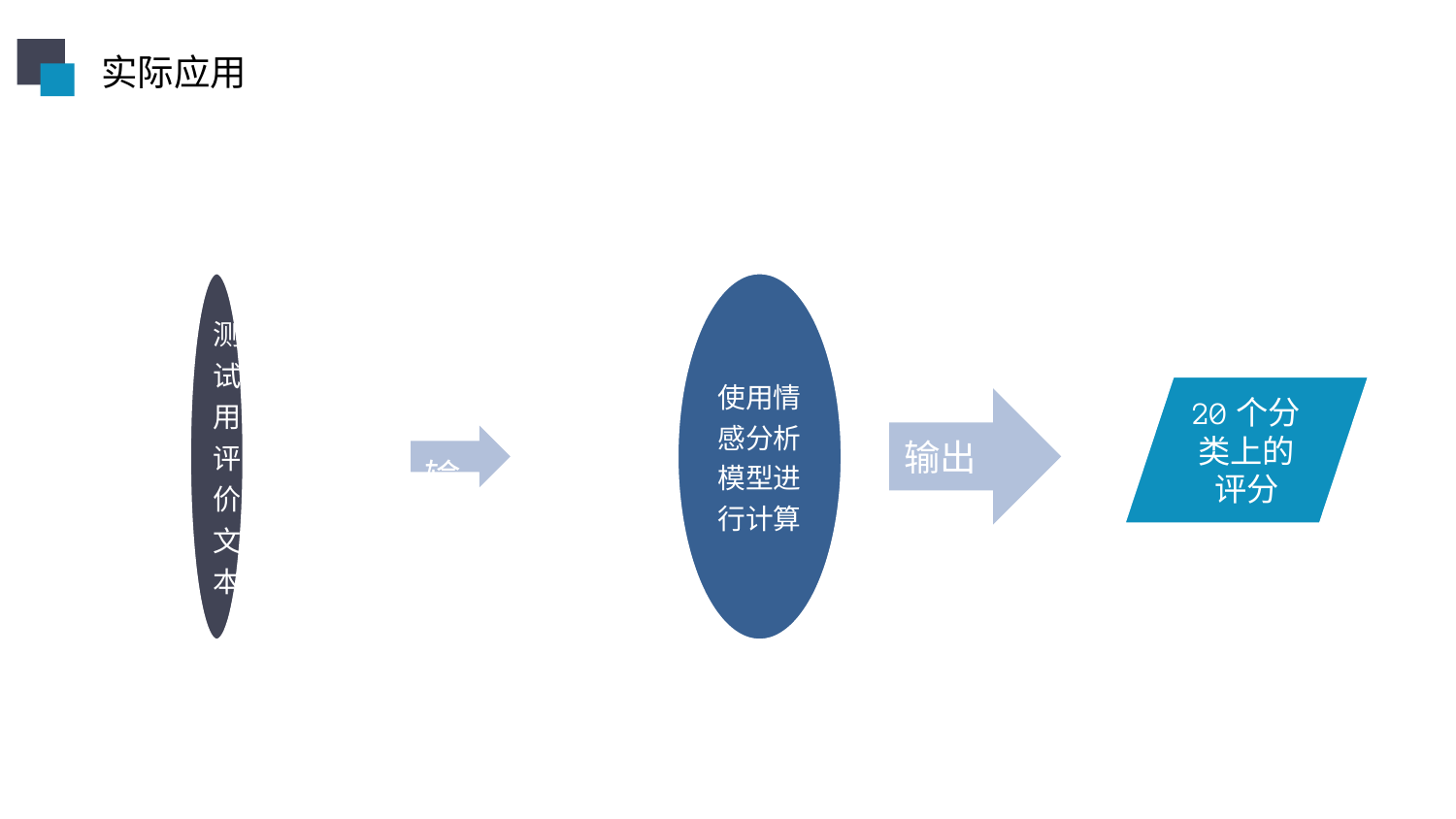

实际应用
测试用
评价文本
输入
使用情感分析
模型进行计算
20个分类上的评分
输出